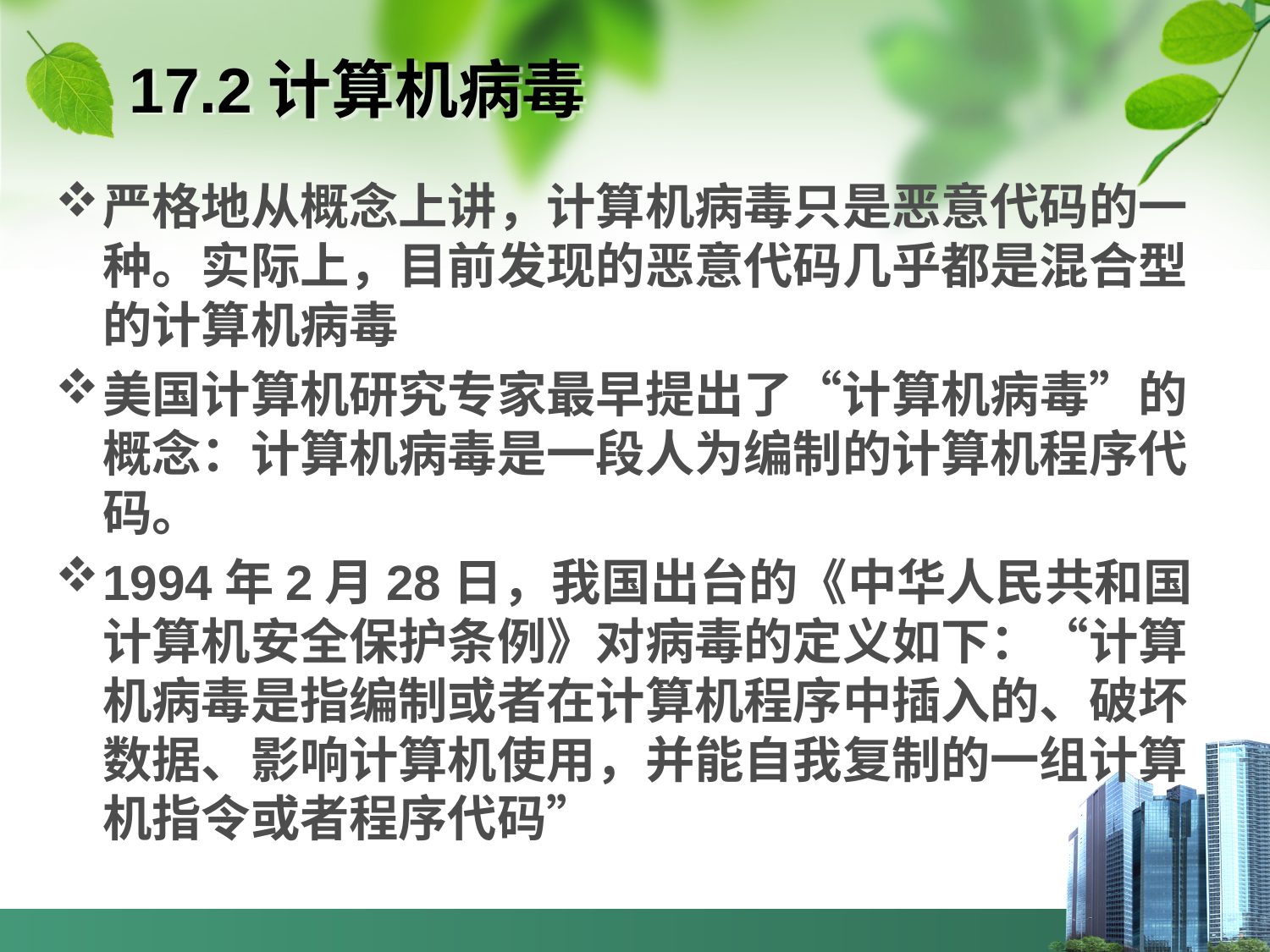

# 17.2计算机病毒
严格地从概念上讲，计算机病毒只是恶意代码的一种。实际上，目前发现的恶意代码几乎都是混合型的计算机病毒
美国计算机研究专家最早提出了“计算机病毒”的概念：计算机病毒是一段人为编制的计算机程序代码。
1994年2月28日，我国出台的《中华人民共和国计算机安全保护条例》对病毒的定义如下：“计算机病毒是指编制或者在计算机程序中插入的、破坏数据、影响计算机使用，并能自我复制的一组计算机指令或者程序代码”